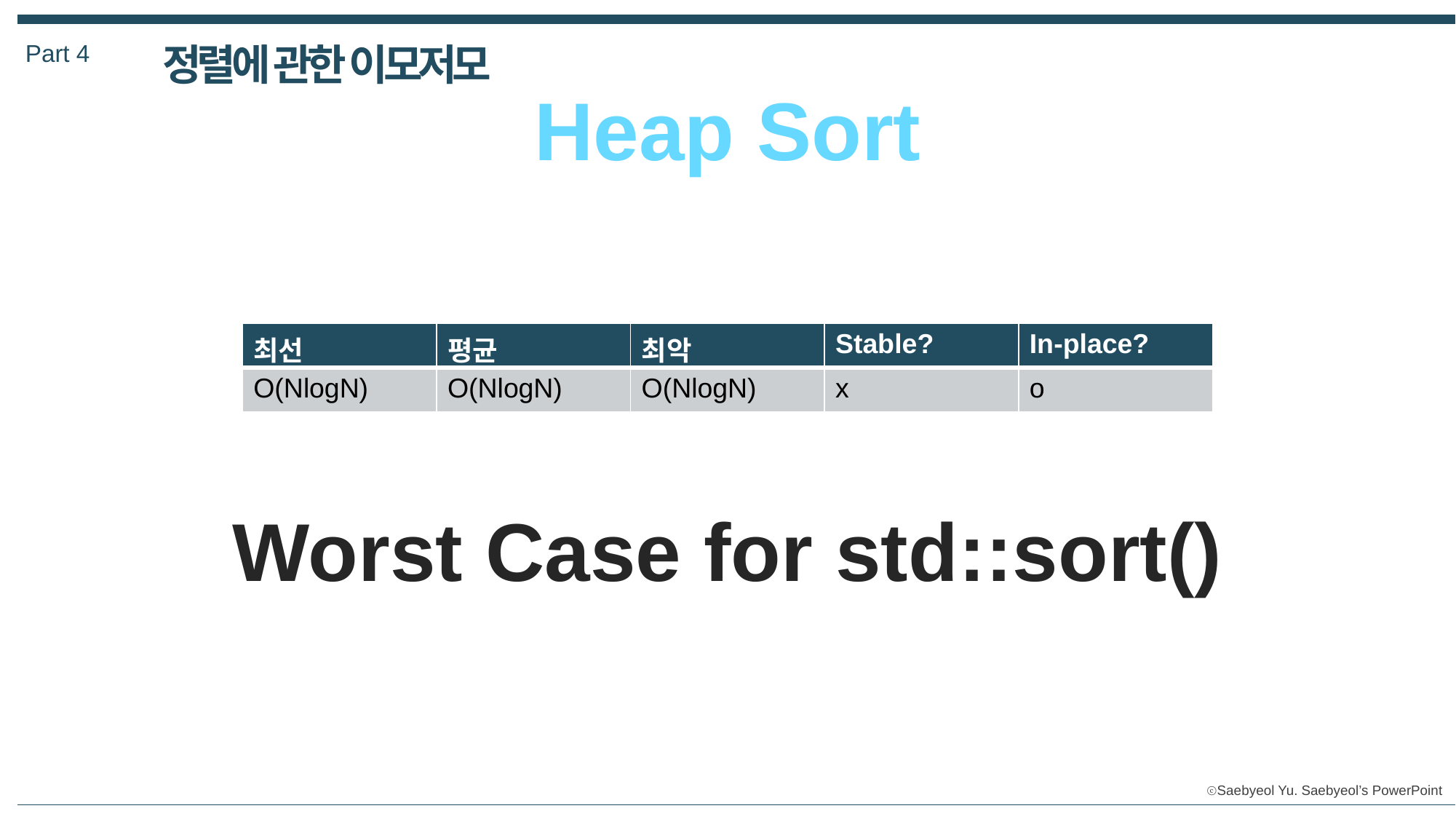

Part 4
정렬에 관한 이모저모
Heap Sort
| 최선 | 평균 | 최악 | Stable? | In-place? |
| --- | --- | --- | --- | --- |
| O(NlogN) | O(NlogN) | O(NlogN) | x | o |
Worst Case for std::sort()